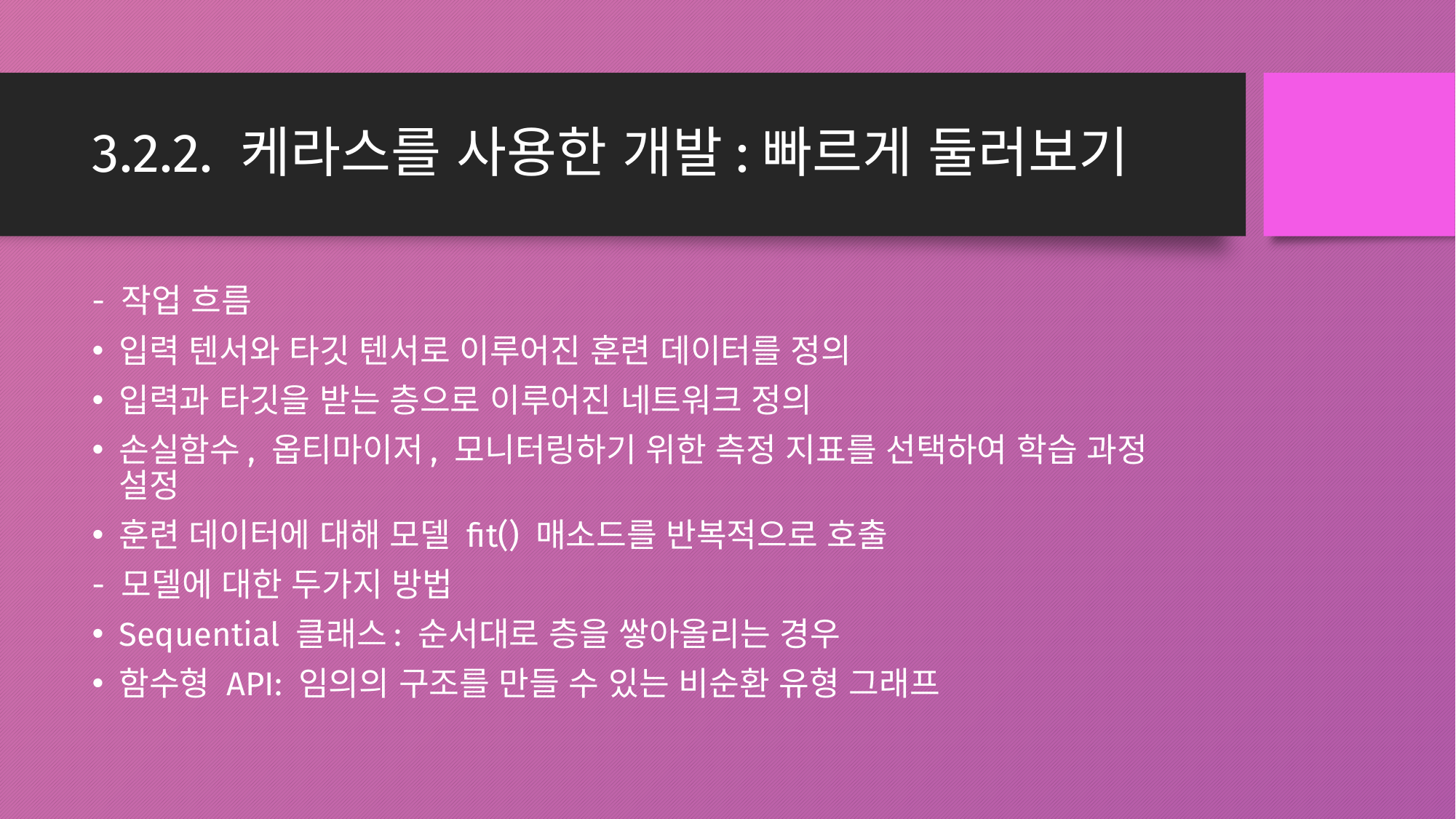

# 3.2.2. 케라스를 사용한 개발:빠르게 둘러보기
- 작업 흐름
입력 텐서와 타깃 텐서로 이루어진 훈련 데이터를 정의
입력과 타깃을 받는 층으로 이루어진 네트워크 정의
손실함수, 옵티마이저, 모니터링하기 위한 측정 지표를 선택하여 학습 과정 설정
훈련 데이터에 대해 모델 fit() 매소드를 반복적으로 호출
- 모델에 대한 두가지 방법
Sequential 클래스: 순서대로 층을 쌓아올리는 경우
함수형 API: 임의의 구조를 만들 수 있는 비순환 유형 그래프